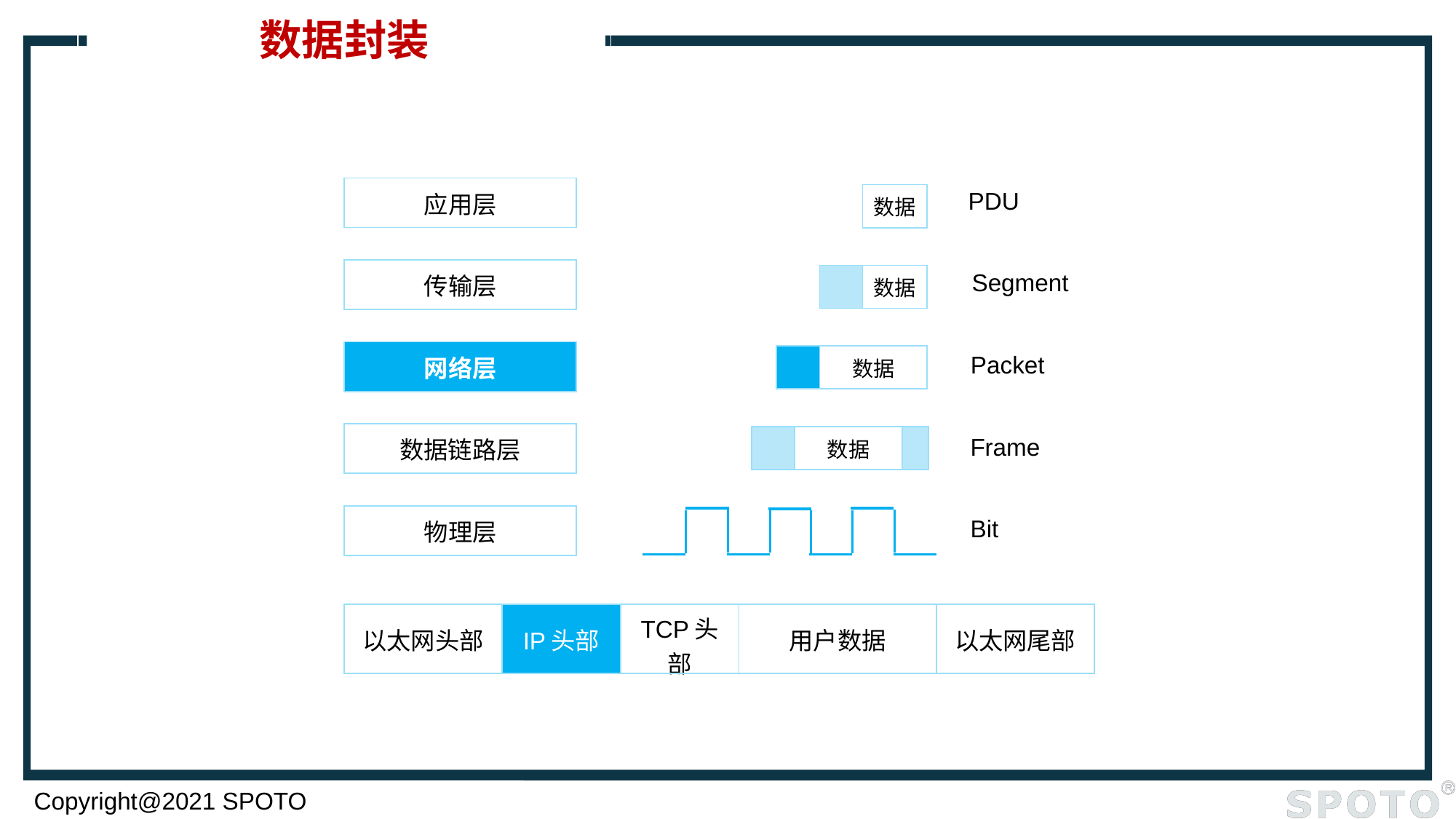

# 数据封装
| 应用层 |
| --- |
PDU
| 数据 |
| --- |
| 传输层 |
| --- |
Segment
|  | 数据 |
| --- | --- |
| 网络层 |
| --- |
Packet
|  | 数据 |
| --- | --- |
| 数据链路层 |
| --- |
Frame
|  | 数据 |  |
| --- | --- | --- |
| 物理层 |
| --- |
Bit
| 以太网头部 | IP头部 | TCP头部 | 用户数据 | 以太网尾部 |
| --- | --- | --- | --- | --- |